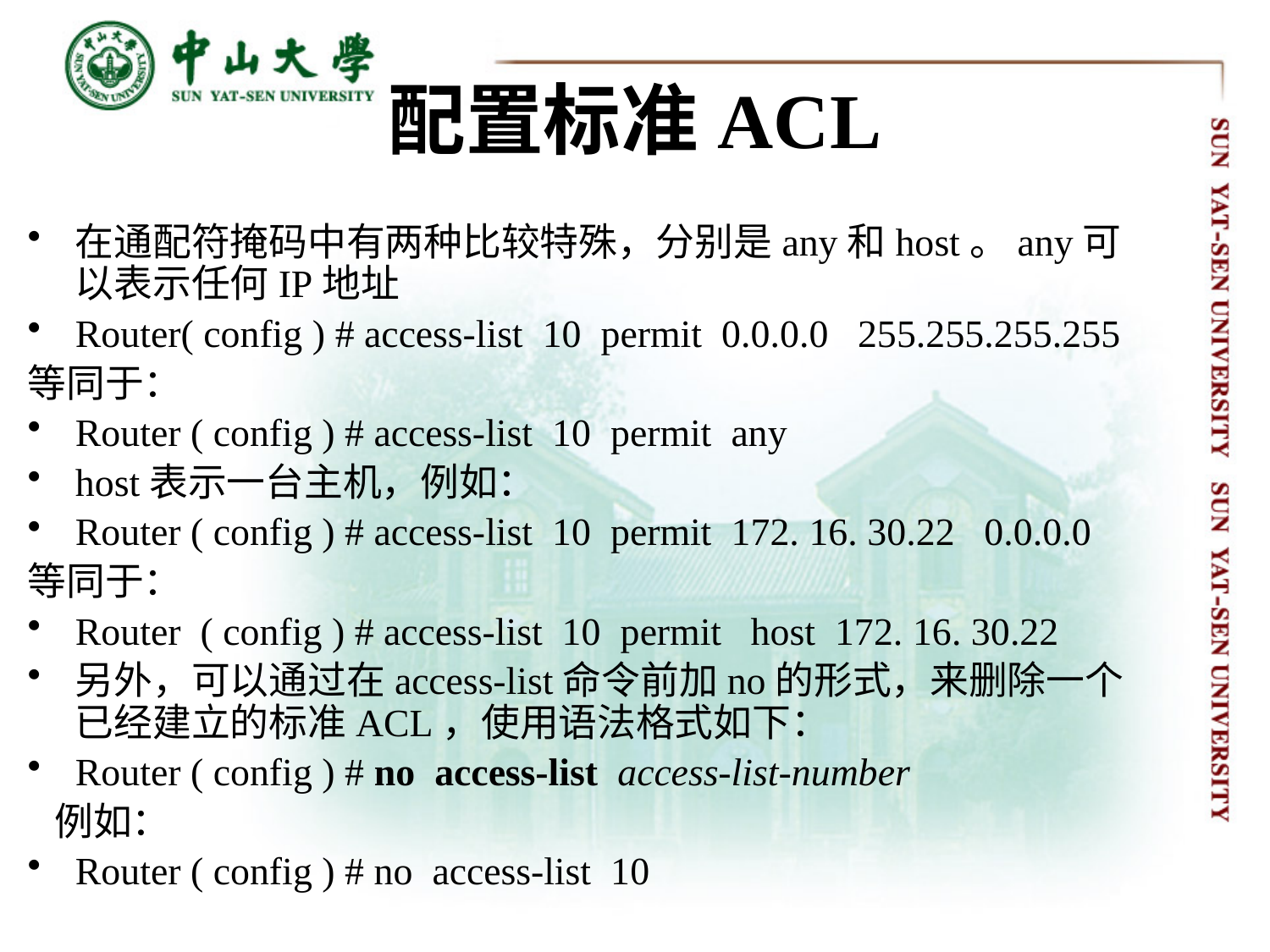

# 配置标准ACL
在通配符掩码中有两种比较特殊，分别是any和host。any可以表示任何IP地址
Router( config ) # access-list  10  permit  0.0.0.0   255.255.255.255
等同于：
Router ( config ) # access-list  10  permit  any
host表示一台主机，例如：
Router ( config ) # access-list  10  permit  172. 16. 30.22   0.0.0.0
等同于：
Router  ( config ) # access-list  10  permit   host  172. 16. 30.22
另外，可以通过在access-list命令前加no的形式，来删除一个已经建立的标准ACL，使用语法格式如下：
Router ( config ) # no  access-list  access-list-number
  例如：
Router ( config ) # no  access-list  10